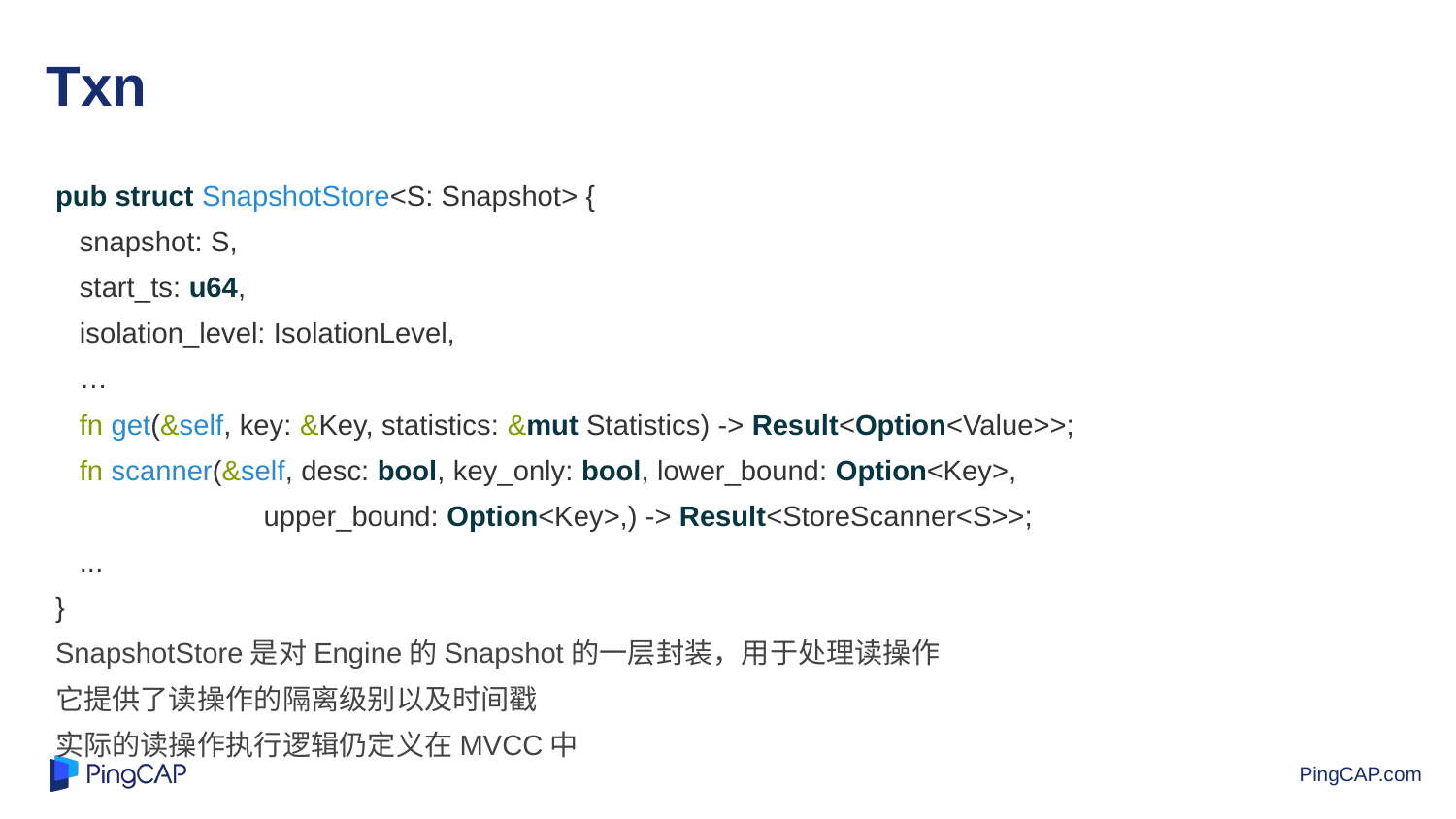

Txn
pub struct SnapshotStore<S: Snapshot> {
   snapshot: S,
   start_ts: u64,
   isolation_level: IsolationLevel,
   …
   fn get(&self, key: &Key, statistics: &mut Statistics) -> Result<Option<Value>>;
   fn scanner(&self, desc: bool, key_only: bool, lower_bound: Option<Key>,
                          upper_bound: Option<Key>,) -> Result<StoreScanner<S>>;
   ...
}
SnapshotStore是对Engine的Snapshot的一层封装，用于处理读操作
它提供了读操作的隔离级别以及时间戳
实际的读操作执行逻辑仍定义在MVCC中